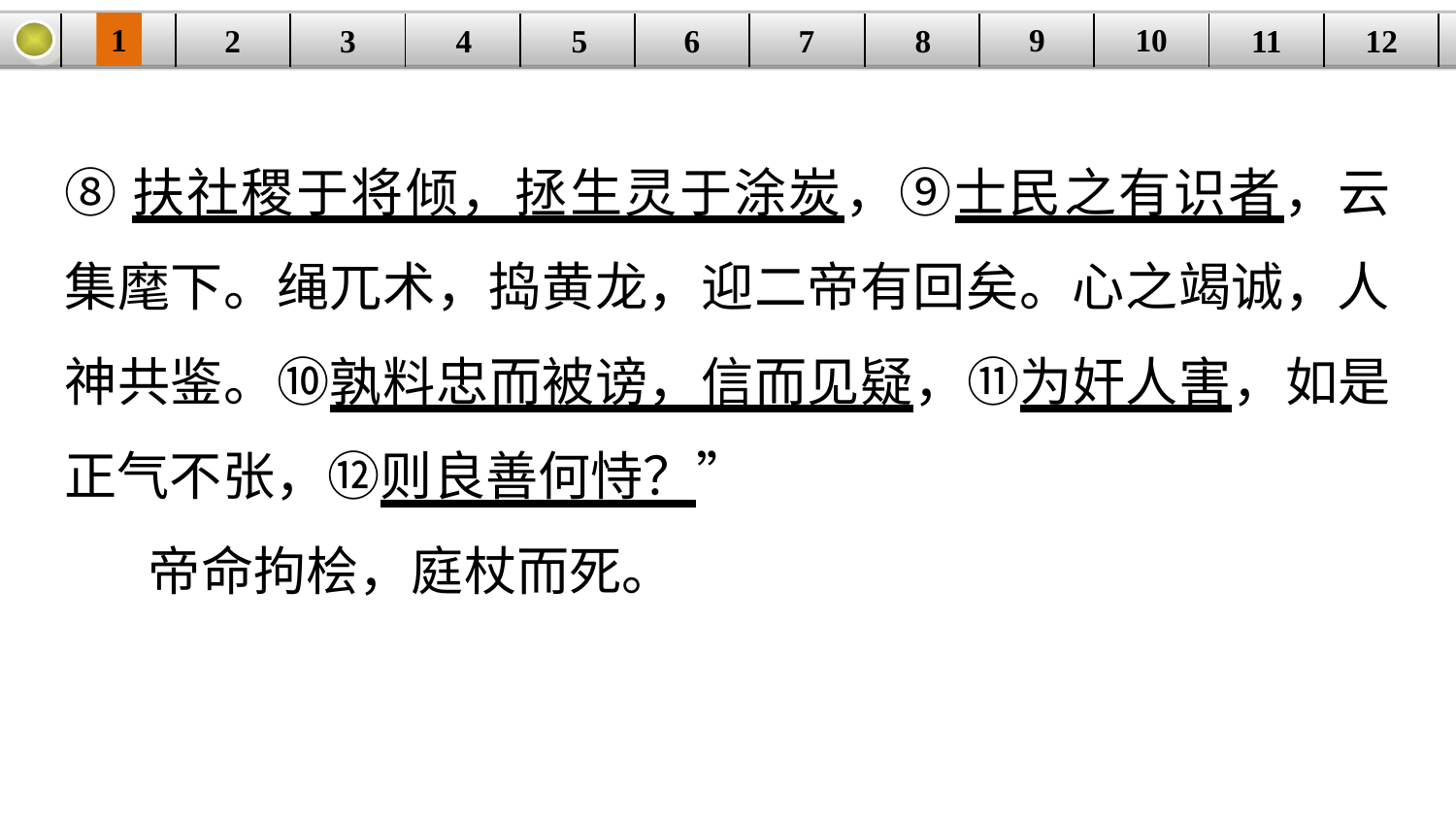

9
10
1
3
4
5
6
8
11
2
12
|  |  |  |  |  |  |  |  |  |  |  |  |
| --- | --- | --- | --- | --- | --- | --- | --- | --- | --- | --- | --- |
7

⑧扶社稷于将倾，拯生灵于涂炭，⑨士民之有识者，云集麾下。绳兀术，捣黄龙，迎二帝有回矣。心之竭诚，人神共鉴。⑩孰料忠而被谤，信而见疑，⑪为奸人害，如是正气不张，⑫则良善何恃？”
      帝命拘桧，庭杖而死。